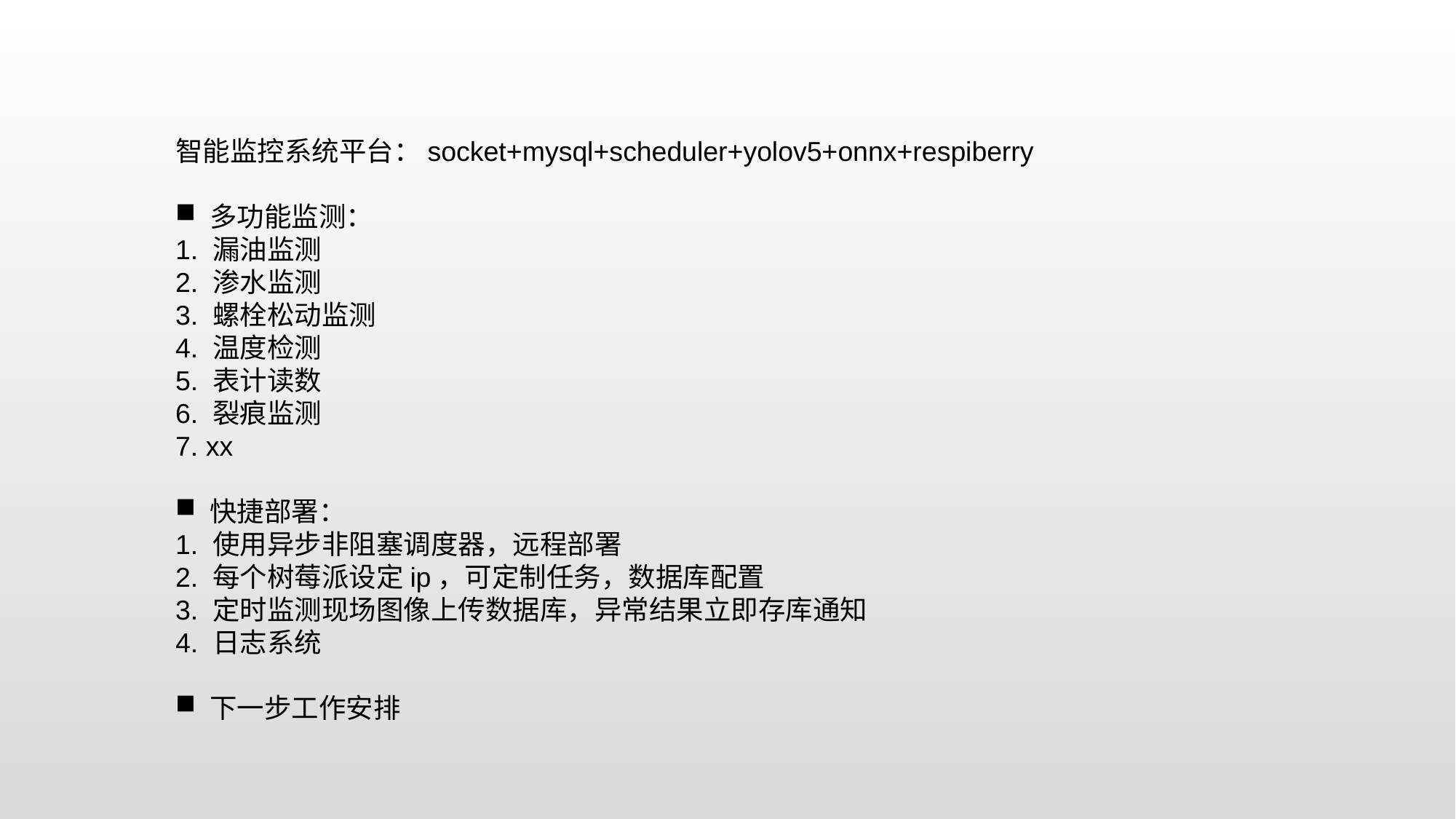

智能监控系统平台：socket+mysql+scheduler+yolov5+onnx+respiberry

多功能监测：
1. 漏油监测
2. 渗水监测
3. 螺栓松动监测
4. 温度检测
5. 表计读数
6. 裂痕监测
7. xx

快捷部署：
1. 使用异步非阻塞调度器，远程部署
2. 每个树莓派设定ip，可定制任务，数据库配置
3. 定时监测现场图像上传数据库，异常结果立即存库通知
4. 日志系统

下一步工作安排